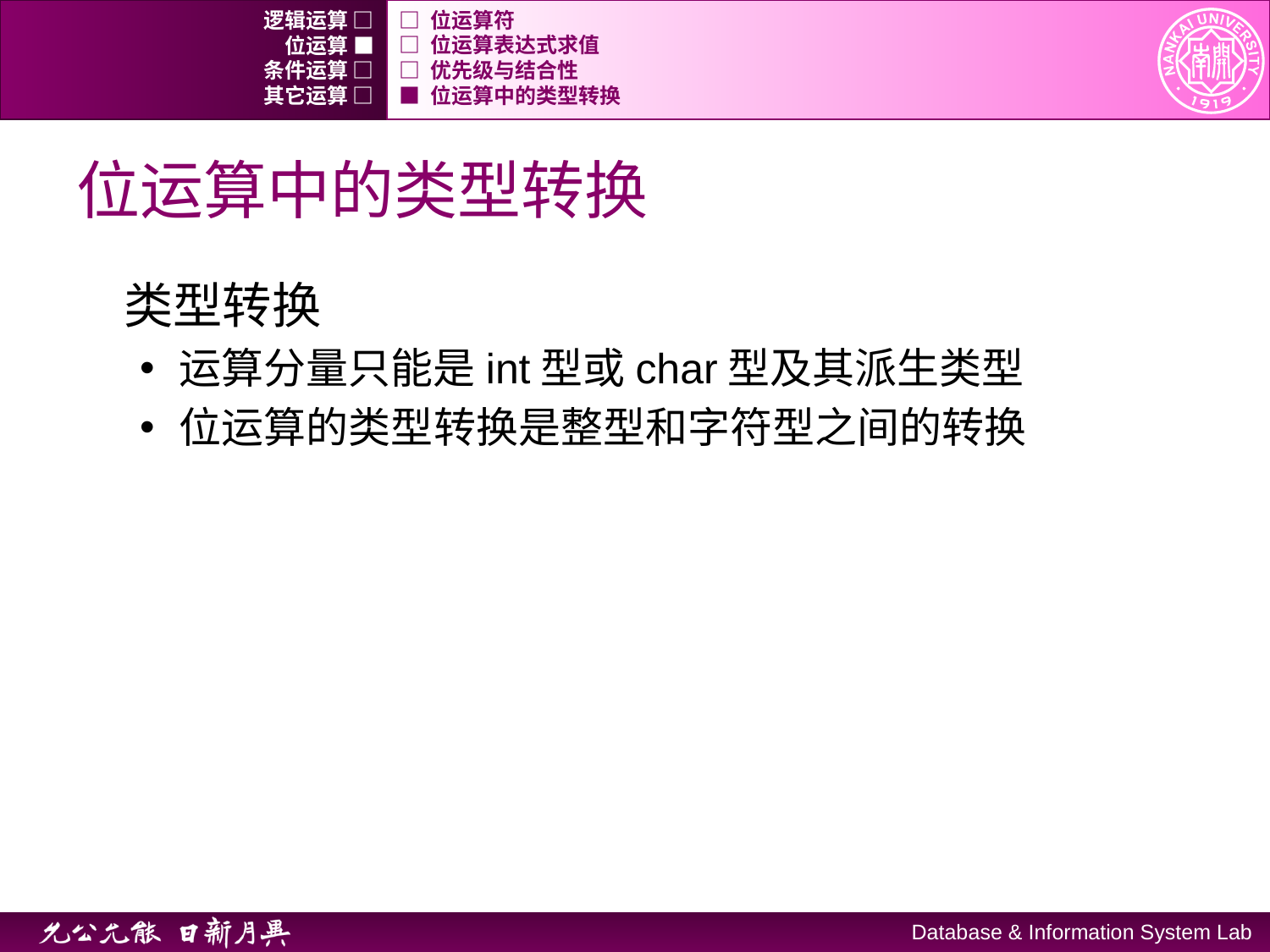

逻辑运算 □
□ 位运算符
位运算 ■
□ 位运算表达式求值
条件运算 □
□ 优先级与结合性
其它运算 □
■ 位运算中的类型转换

# 位运算中的类型转换
类型转换
运算分量只能是int型或char型及其派生类型
位运算的类型转换是整型和字符型之间的转换